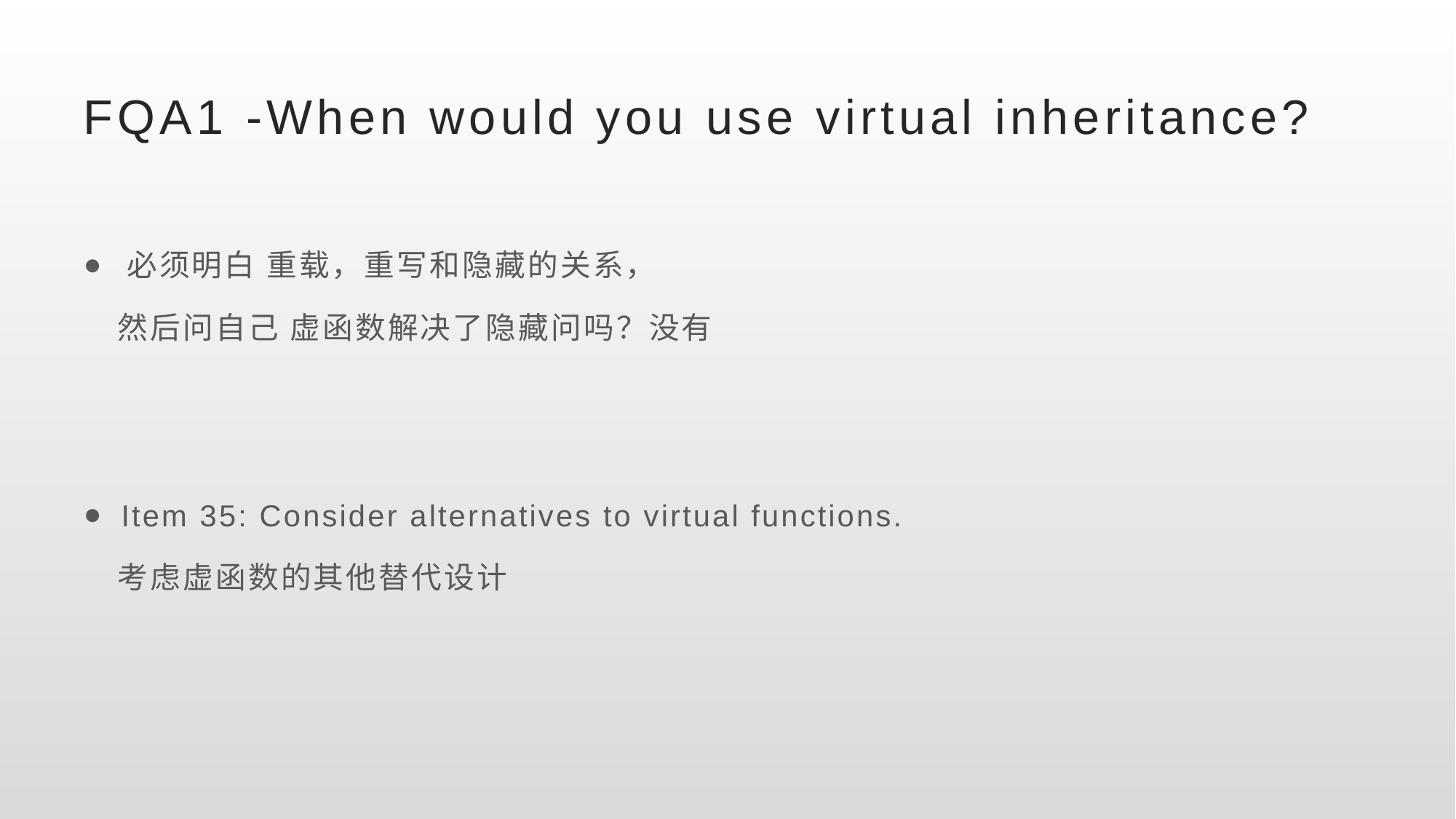

# FQA1 -When would you use virtual inheritance?

 必须明白 重载，重写和隐藏的关系，
   然后问自己 虚函数解决了隐藏问吗？没有

 Item 35: Consider alternatives to virtual functions.
   考虑虚函数的其他替代设计